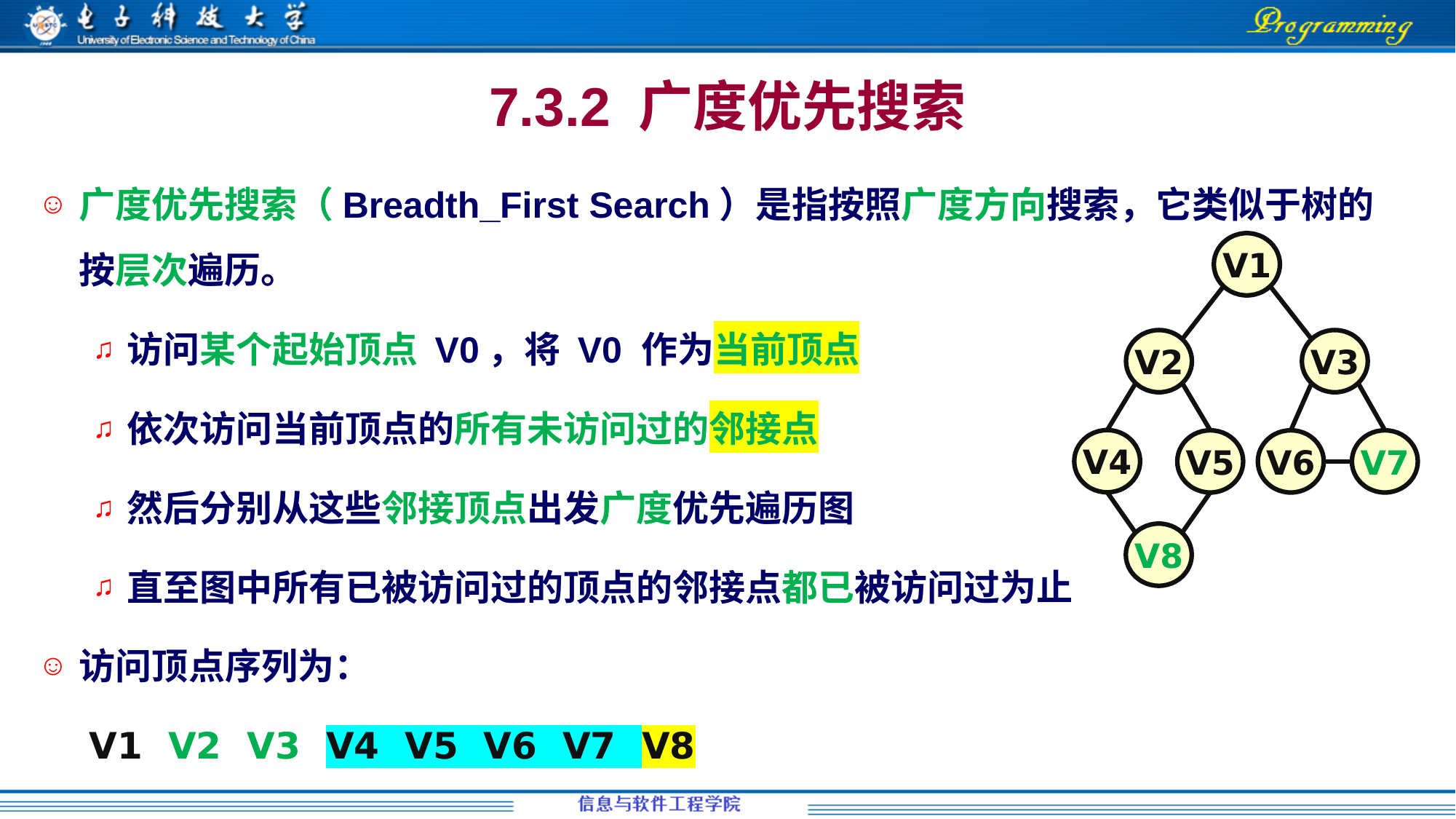

# 7.3.2 广度优先搜索
广度优先搜索（Breadth_First Search）是指按照广度方向搜索，它类似于树的按层次遍历。
访问某个起始顶点 V0，将 V0 作为当前顶点
依次访问当前顶点的所有未访问过的邻接点
然后分别从这些邻接顶点出发广度优先遍历图
直至图中所有已被访问过的顶点的邻接点都已被访问过为止
访问顶点序列为：
    V1  V2  V3  V4  V5  V6  V7  V8
V1
V2
V3
V4
V5
V6
V7
V8